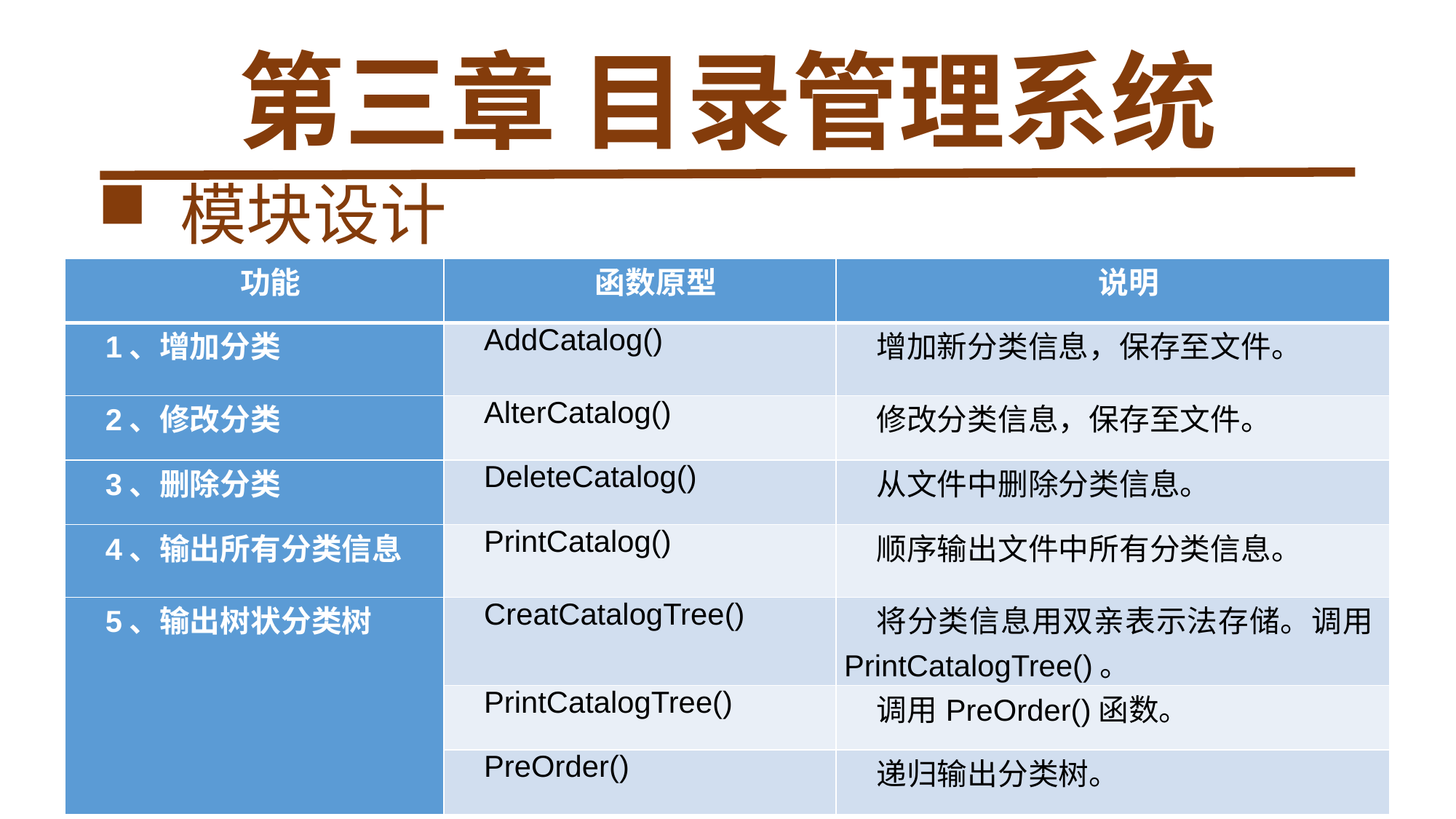

# 第三章 目录管理系统
 模块设计

| 功能 | 函数原型 | 说明 |
| --- | --- | --- |
| 1、增加分类 | AddCatalog() | 增加新分类信息，保存至文件。 |
| 2、修改分类 | AlterCatalog() | 修改分类信息，保存至文件。 |
| 3、删除分类 | DeleteCatalog() | 从文件中删除分类信息。 |
| 4、输出所有分类信息 | PrintCatalog() | 顺序输出文件中所有分类信息。 |
| 5、输出树状分类树 | CreatCatalogTree() | 将分类信息用双亲表示法存储。调用PrintCatalogTree()。 |
|  | PrintCatalogTree() | 调用PreOrder()函数。 |
|  | PreOrder() | 递归输出分类树。 |